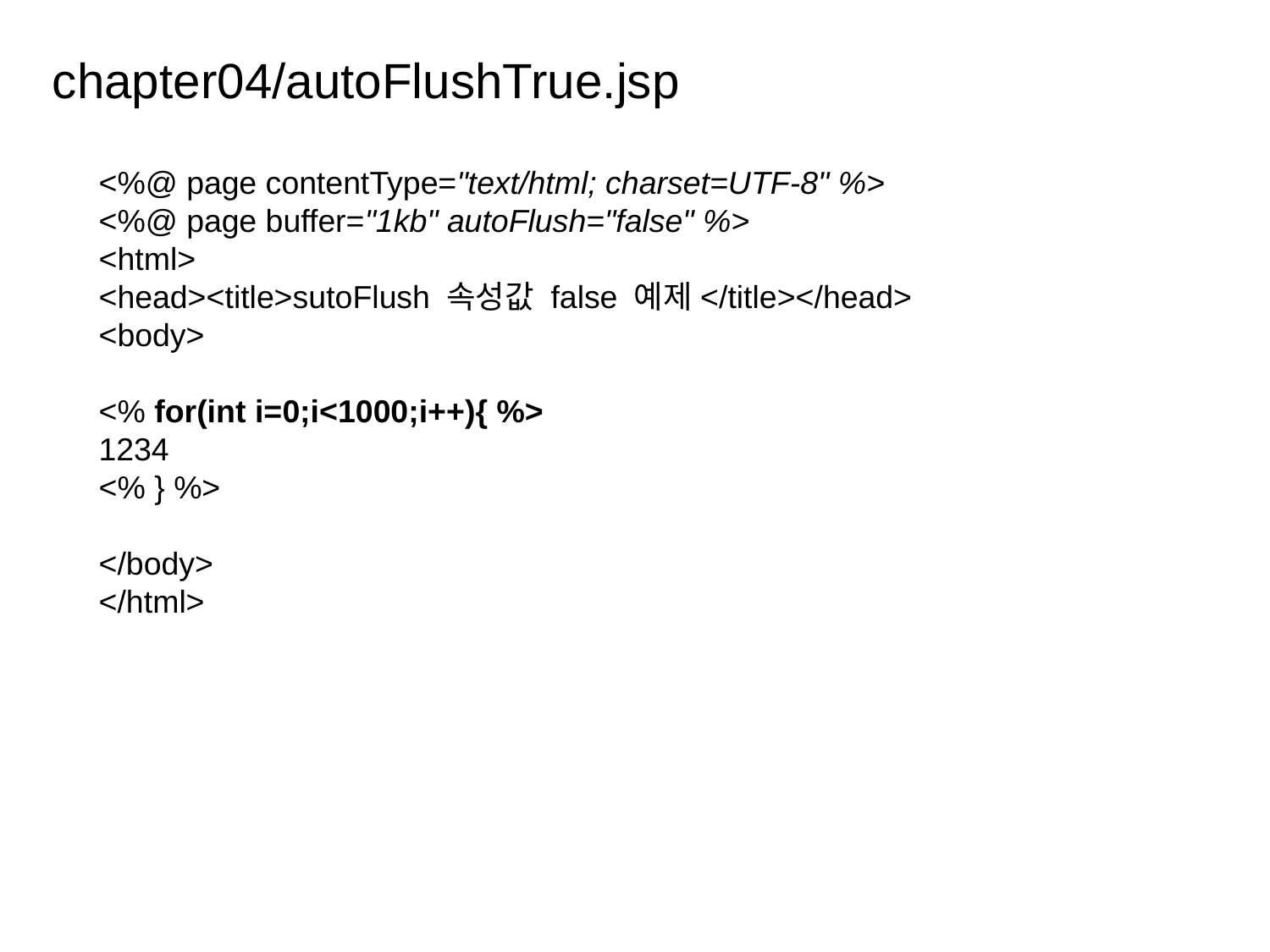

# chapter04/autoFlushTrue.jsp
<%@ page contentType="text/html; charset=UTF-8" %>
<%@ page buffer="1kb" autoFlush="false" %>
<html>
<head><title>sutoFlush 속성값 false 예제</title></head>
<body>

<% for(int i=0;i<1000;i++){ %>
1234
<% } %>

</body>
</html>